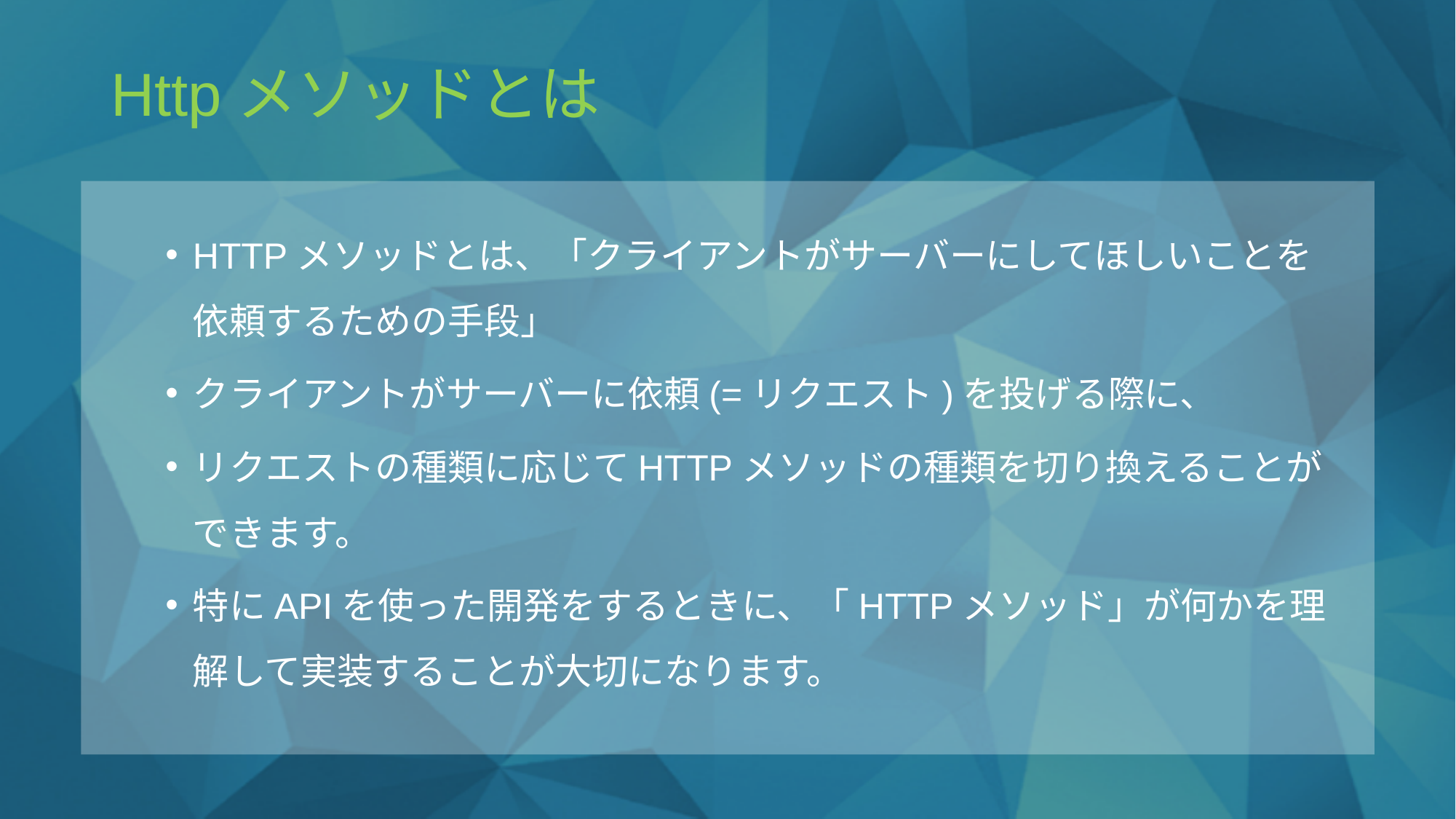

# Httpメソッドとは
HTTPメソッドとは、「クライアントがサーバーにしてほしいことを依頼するための手段」
クライアントがサーバーに依頼(=リクエスト)を投げる際に、
リクエストの種類に応じてHTTPメソッドの種類を切り換えることができます。
特にAPIを使った開発をするときに、「HTTPメソッド」が何かを理解して実装することが大切になります。